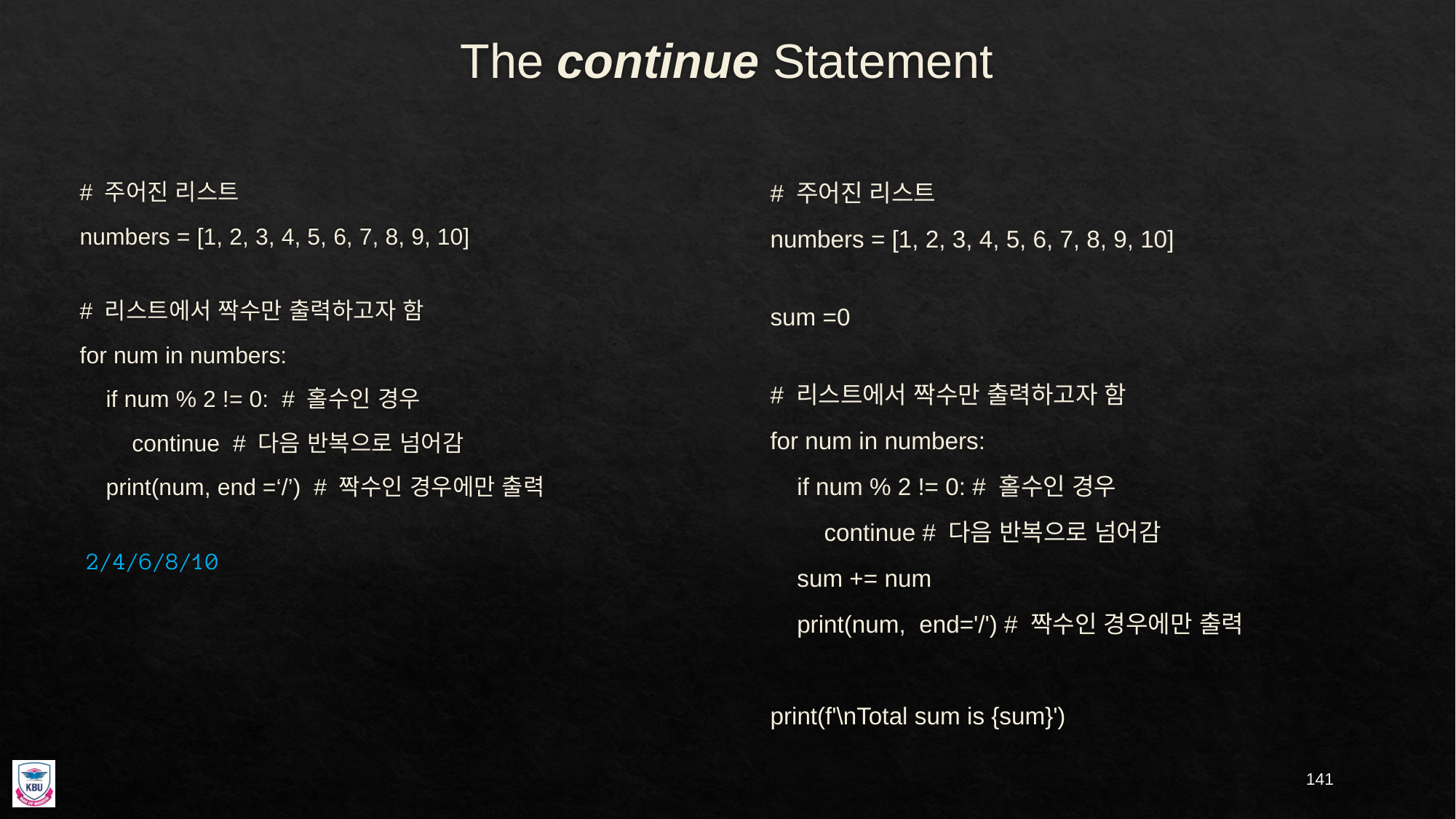

# The continue Statement
# 주어진 리스트
numbers = [1, 2, 3, 4, 5, 6, 7, 8, 9, 10]
# 리스트에서 짝수만 출력하고자 함
for num in numbers:
    if num % 2 != 0:  # 홀수인 경우
        continue  # 다음 반복으로 넘어감
    print(num, end =‘/’)  # 짝수인 경우에만 출력
# 주어진 리스트
numbers = [1, 2, 3, 4, 5, 6, 7, 8, 9, 10]
sum =0
# 리스트에서 짝수만 출력하고자 함
for num in numbers:
    if num % 2 != 0: # 홀수인 경우
        continue # 다음 반복으로 넘어감
    sum += num
    print(num,  end='/') # 짝수인 경우에만 출력

print(f'\nTotal sum is {sum}')
2/4/6/8/10
141